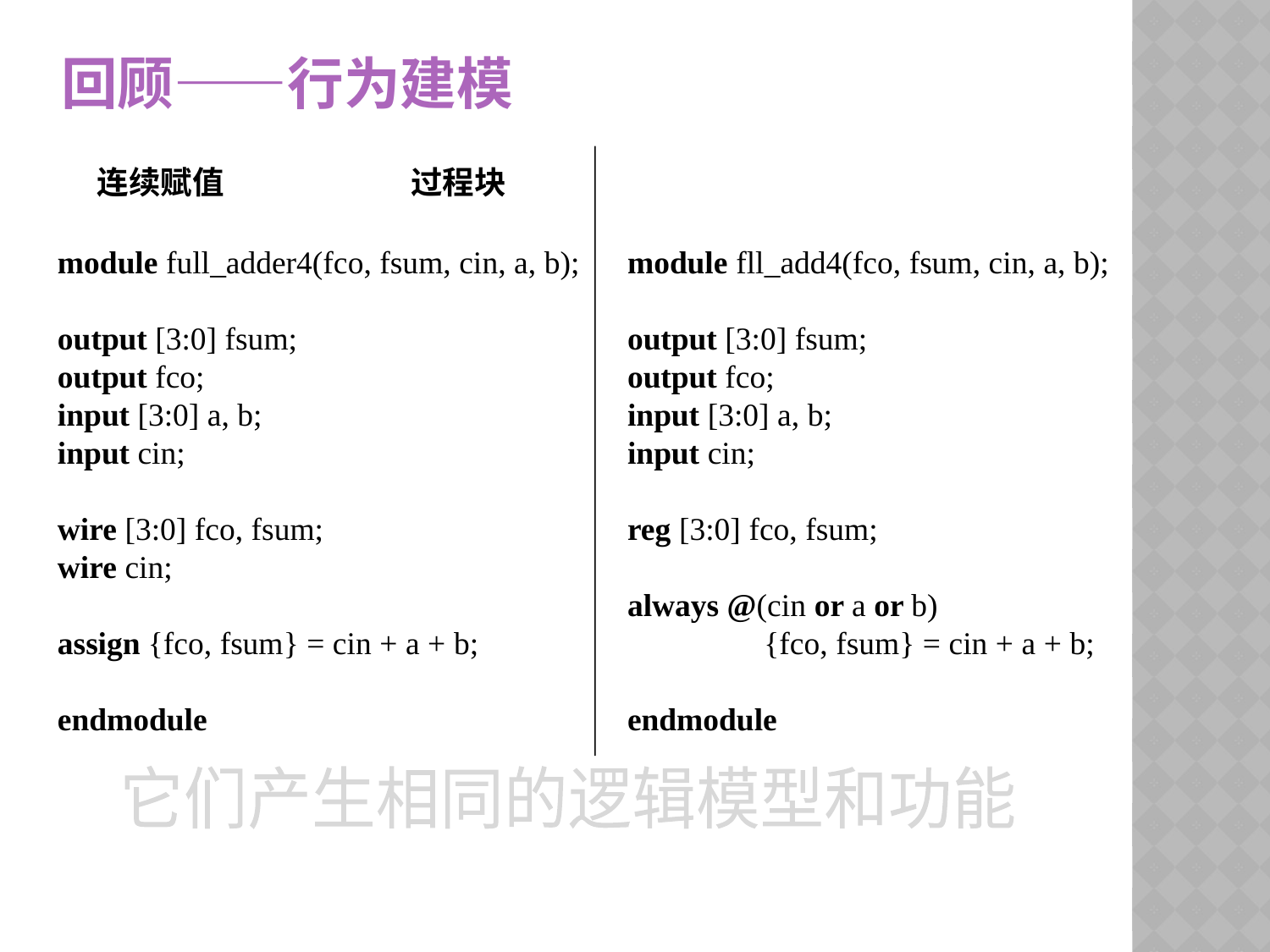

# 回顾——行为建模

连续赋值                          过程块
module full_adder4(fco, fsum, cin, a, b);

output [3:0] fsum;
output fco;
input [3:0] a, b;
input cin;

wire [3:0] fco, fsum;
wire cin;

assign {fco, fsum} = cin + a + b;

endmodule
module fll_add4(fco, fsum, cin, a, b);

output [3:0] fsum;
output fco;
input [3:0] a, b;
input cin;

reg [3:0] fco, fsum;

always @(cin or a or b)
                 {fco, fsum} = cin + a + b;

endmodule
它们产生相同的逻辑模型和功能